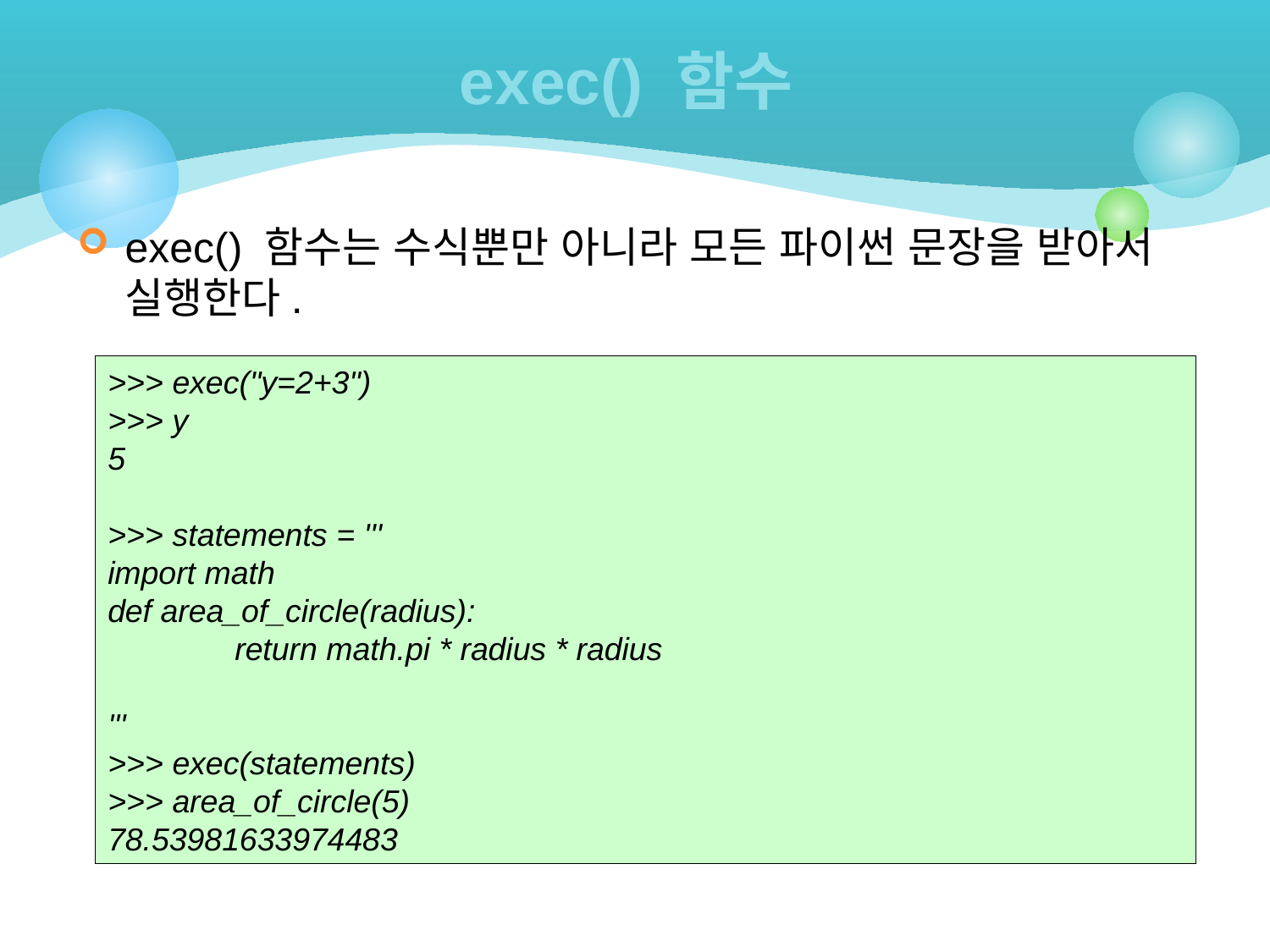

# exec() 함수
exec() 함수는 수식뿐만 아니라 모든 파이썬 문장을 받아서 실행한다.
>>> exec("y=2+3")
>>> y
5

>>> statements = '''
import math
def area_of_circle(radius):
	return math.pi * radius * radius

'''
>>> exec(statements)
>>> area_of_circle(5)
78.53981633974483